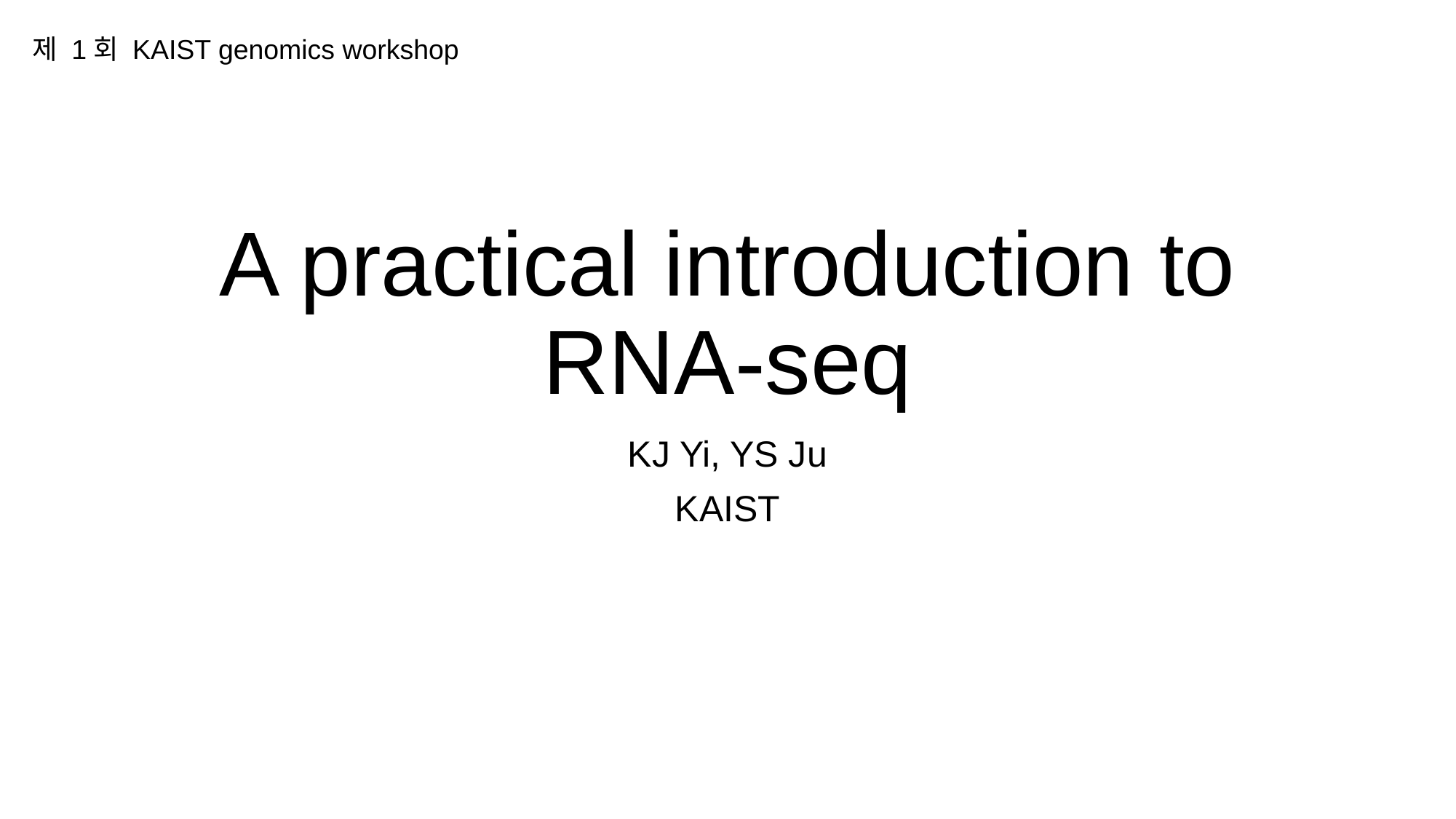

제 1회 KAIST genomics workshop
# A practical introduction to RNA-seq
KJ Yi, YS Ju
KAIST